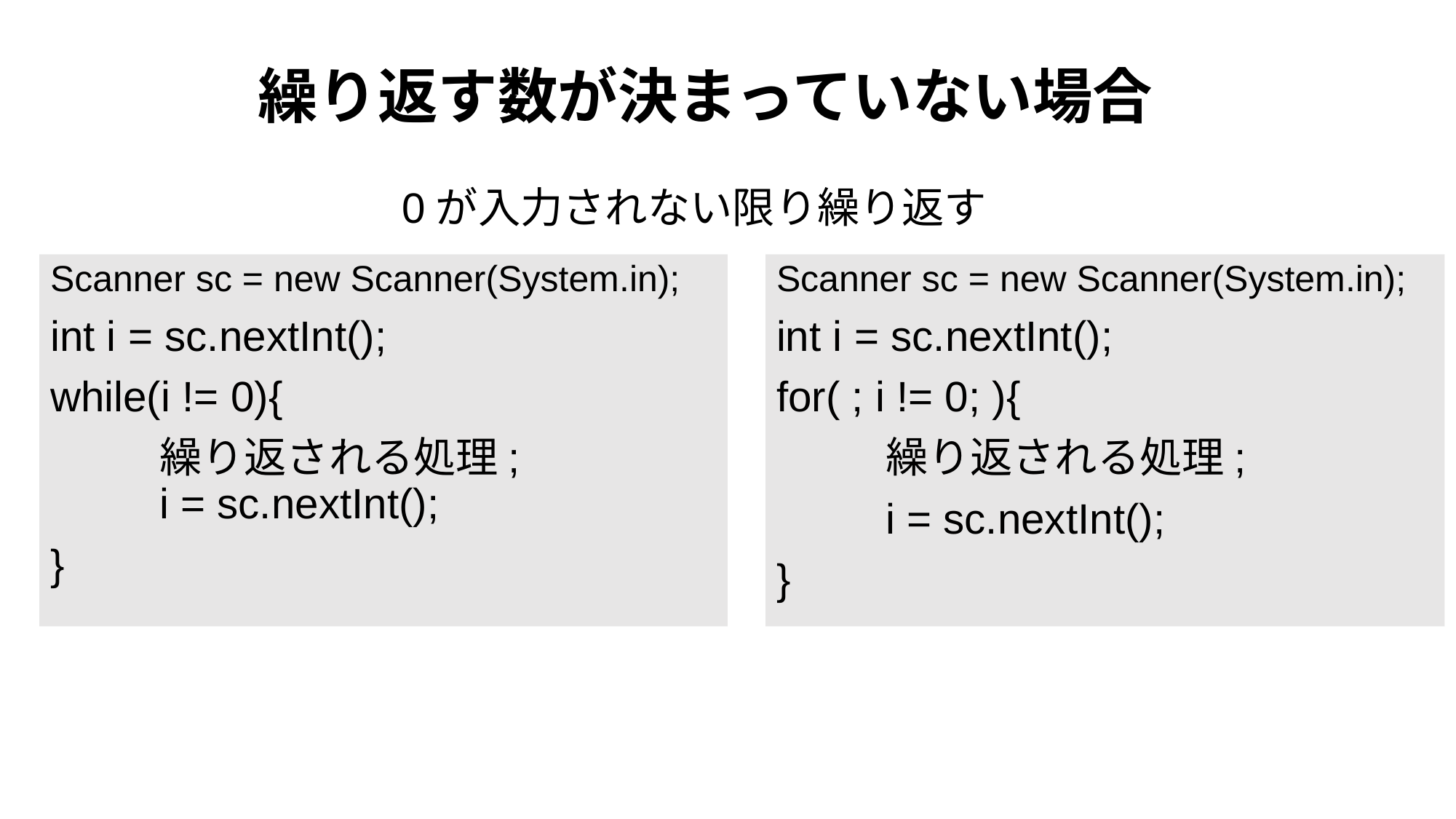

# 繰り返す数が決まっていない場合
0が入力されない限り繰り返す
Scanner sc = new Scanner(System.in);
int i = sc.nextInt();
while(i != 0){
	繰り返される処理;
	i = sc.nextInt();
}

Scanner sc = new Scanner(System.in);
int i = sc.nextInt();
for( ; i != 0; ){
	繰り返される処理;
	i = sc.nextInt();
}